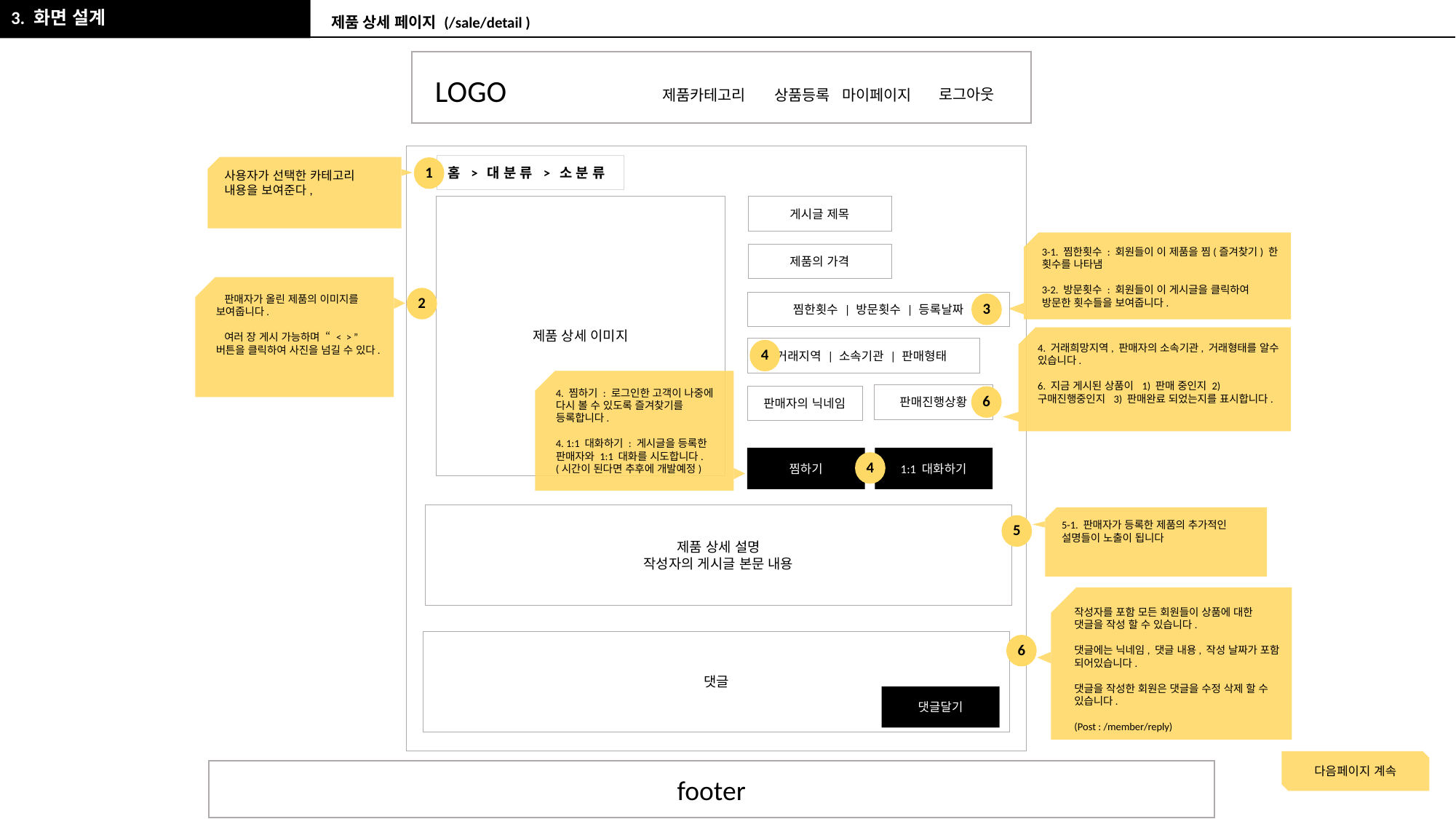

3. 화면 설계
제품 상세 페이지 (/sale/detail )

LOGO
로그아웃
마이페이지
제품카테고리
상품등록

홈  >  대 분 류  >  소 분 류
사용자가 선택한 카테고리 내용을 보여준다,

1

제품 상세 이미지
게시글 제목
3-1. 찜한횟수 : 회원들이 이 제품을 찜(즐겨찾기) 한 횟수를 나타냄

3-2. 방문횟수 : 회원들이 이 게시글을 클릭하여 방문한 횟수들을 보여줍니다.

제품의 가격
  판매자가 올린 제품의 이미지를 보여줍니다.

  여러 장 게시 가능하며  “ <  > ”  버튼을 클릭하여 사진을 넘길 수 있다.

2

찜한횟수 | 방문횟수 | 등록날짜
3

4. 거래희망지역, 판매자의 소속기관, 거래형태를 알수 있습니다.

6. 지금 게시된 상품이  1) 판매 중인지 2) 구매진행중인지  3) 판매완료 되었는지를 표시합니다.

거래지역 | 소속기관 | 판매형태
4

4. 찜하기 : 로그인한 고객이 나중에 다시 볼 수 있도록 즐겨찾기를 등록합니다.

4. 1:1 대화하기 : 게시글을 등록한 판매자와 1:1 대화를 시도합니다.
(시간이 된다면 추후에 개발예정)

판매진행상황
판매자의 닉네임
6

찜하기
1:1 대화하기
4

제품 상세 설명
작성자의 게시글 본문 내용
5-1. 판매자가 등록한 제품의 추가적인 설명들이 노출이 됩니다

5

작성자를 포함 모든 회원들이 상품에 대한 댓글을 작성 할 수 있습니다.

댓글에는 닉네임, 댓글 내용, 작성 날짜가 포함 되어있습니다.

댓글을 작성한 회원은 댓글을 수정 삭제 할 수 있습니다.

(Post : /member/reply)

댓글
6

댓글달기
다음페이지 계속
footer